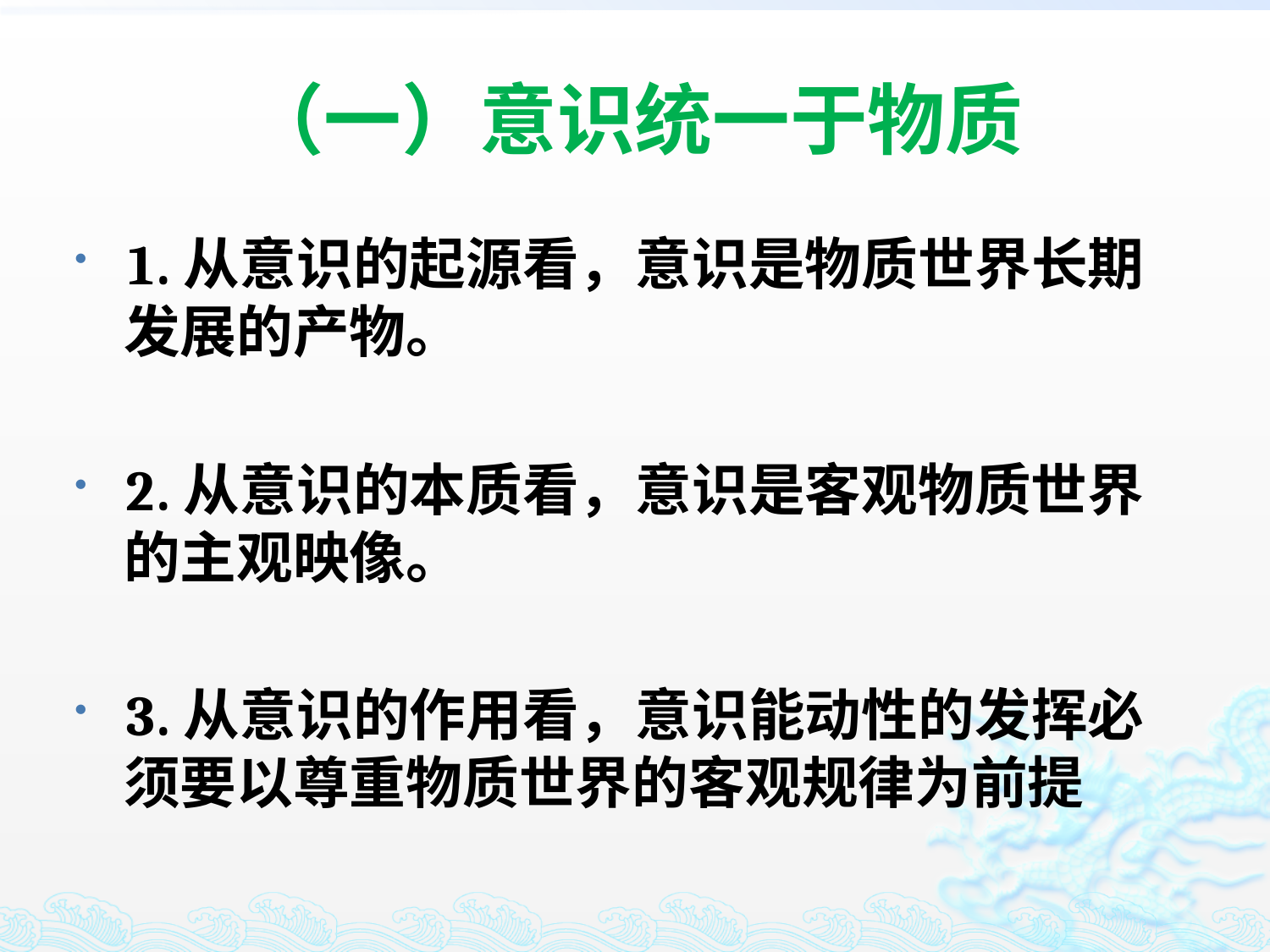

# （一）意识统一于物质
1.从意识的起源看，意识是物质世界长期发展的产物。

2.从意识的本质看，意识是客观物质世界的主观映像。

3.从意识的作用看，意识能动性的发挥必须要以尊重物质世界的客观规律为前提